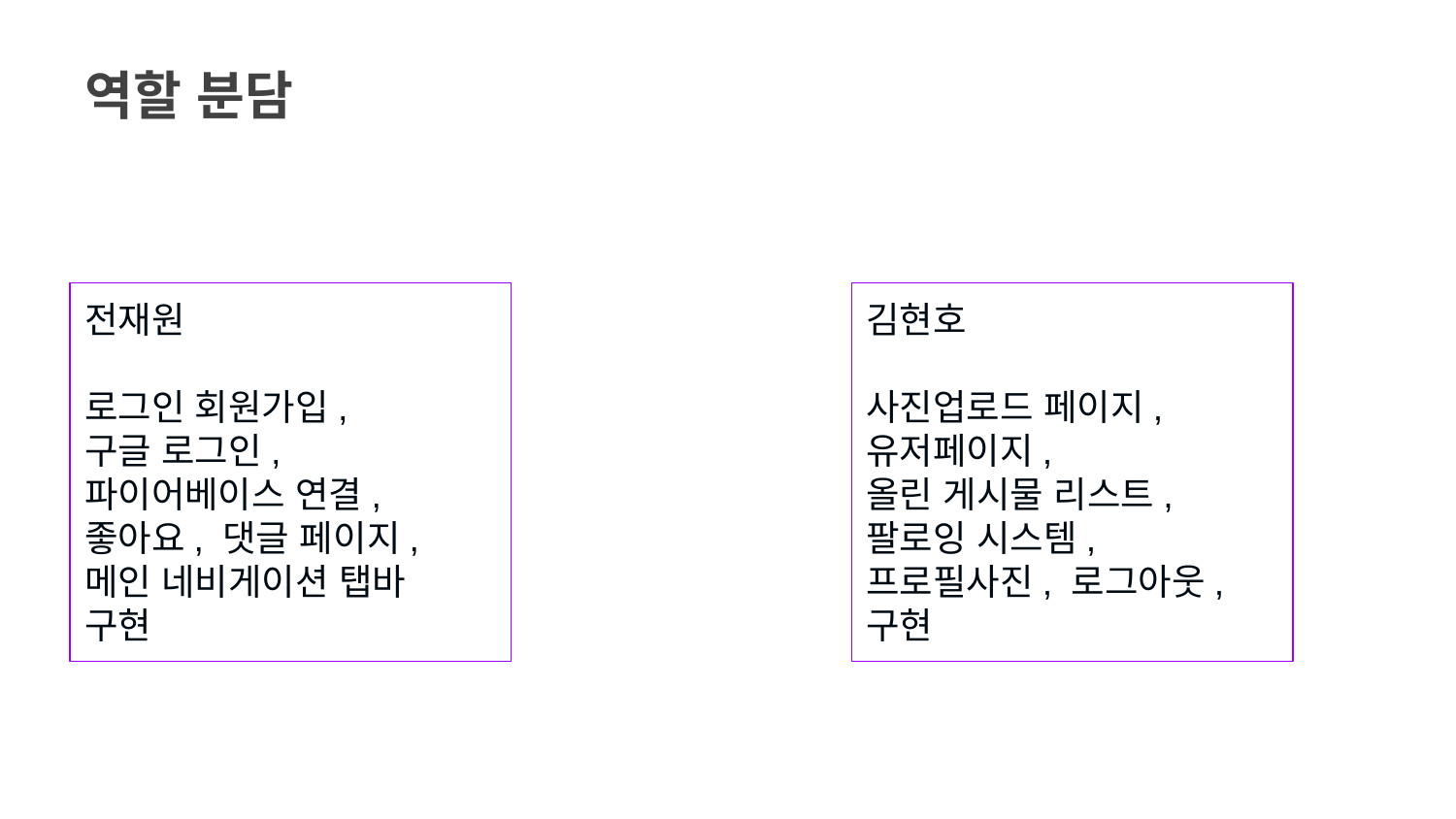

역할 분담
전재원

로그인 회원가입,
구글 로그인,
파이어베이스 연결,
좋아요, 댓글 페이지,
메인 네비게이션 탭바
구현
김현호

사진업로드 페이지,
유저페이지,
올린 게시물 리스트,
팔로잉 시스템,
프로필사진, 로그아웃,
구현